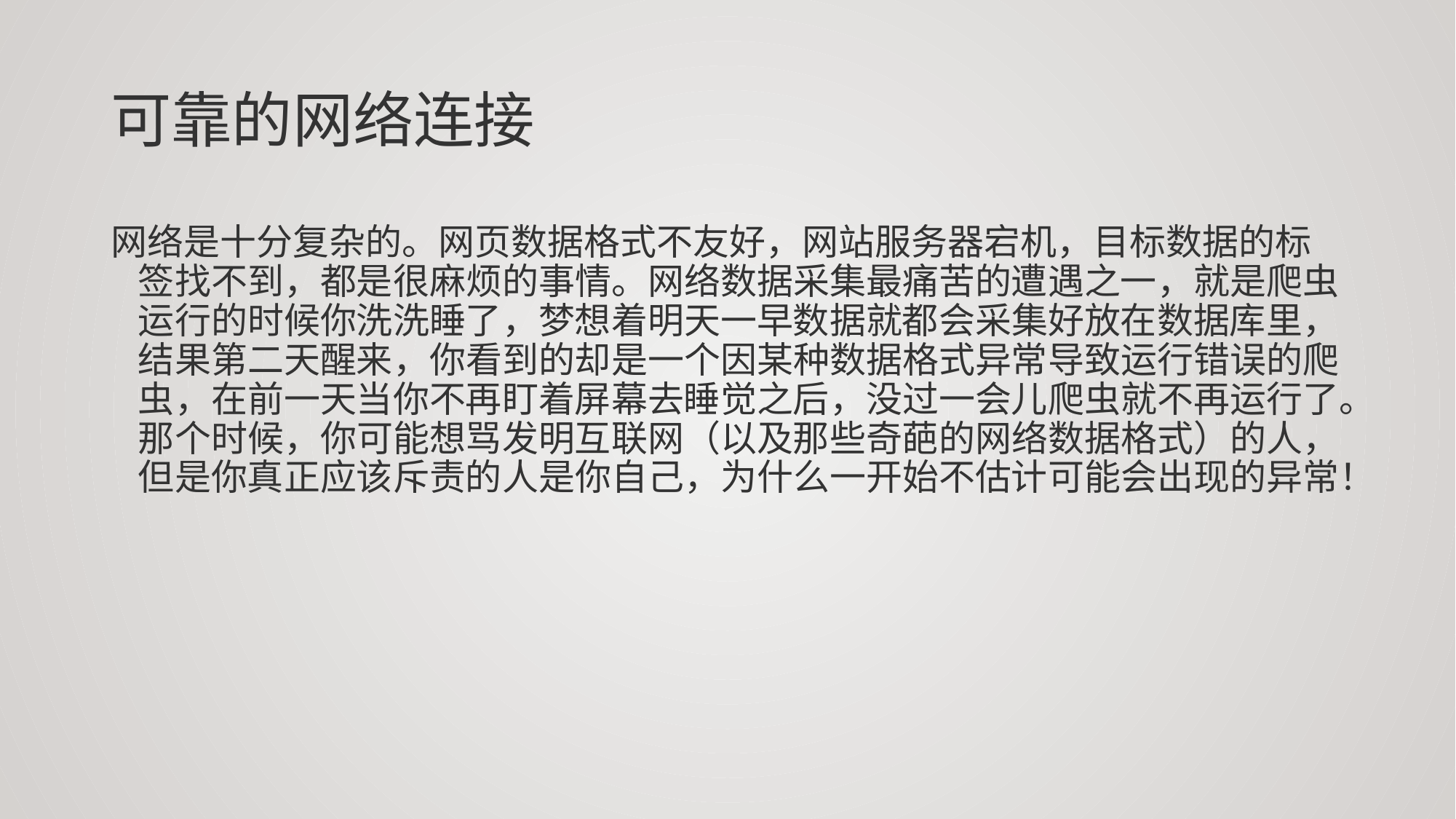

# 可靠的网络连接
网络是十分复杂的。网页数据格式不友好，网站服务器宕机，目标数据的标签找不到，都是很麻烦的事情。网络数据采集最痛苦的遭遇之一，就是爬虫运行的时候你洗洗睡了，梦想着明天一早数据就都会采集好放在数据库里，结果第二天醒来，你看到的却是一个因某种数据格式异常导致运行错误的爬虫，在前一天当你不再盯着屏幕去睡觉之后，没过一会儿爬虫就不再运行了。那个时候，你可能想骂发明互联网（以及那些奇葩的网络数据格式）的人，但是你真正应该斥责的人是你自己，为什么一开始不估计可能会出现的异常！